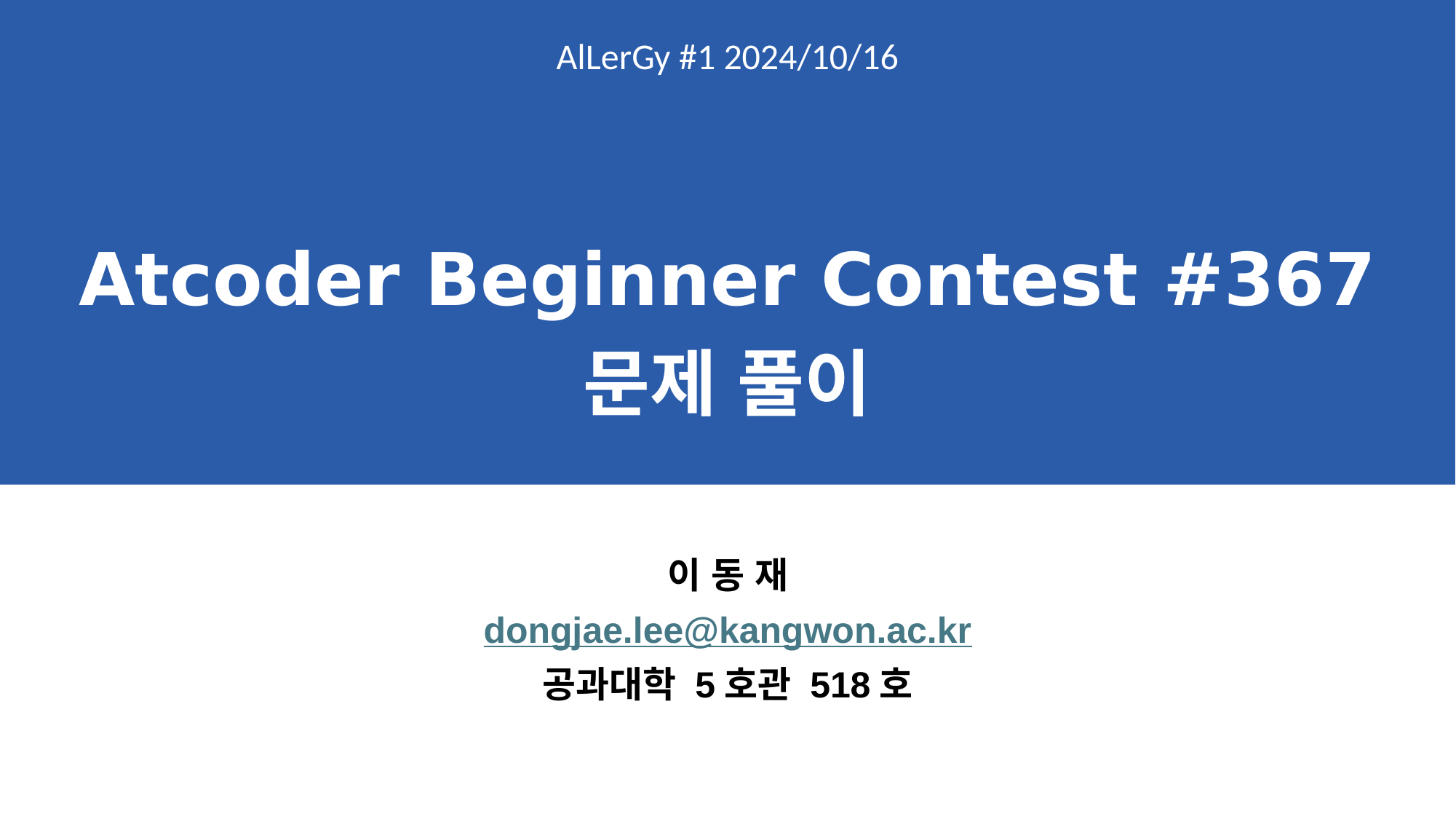

AlLerGy #1 2024/10/16
# Atcoder Beginner Contest #367 문제 풀이
이 동 재
dongjae.lee@kangwon.ac.kr
공과대학 5호관 518호